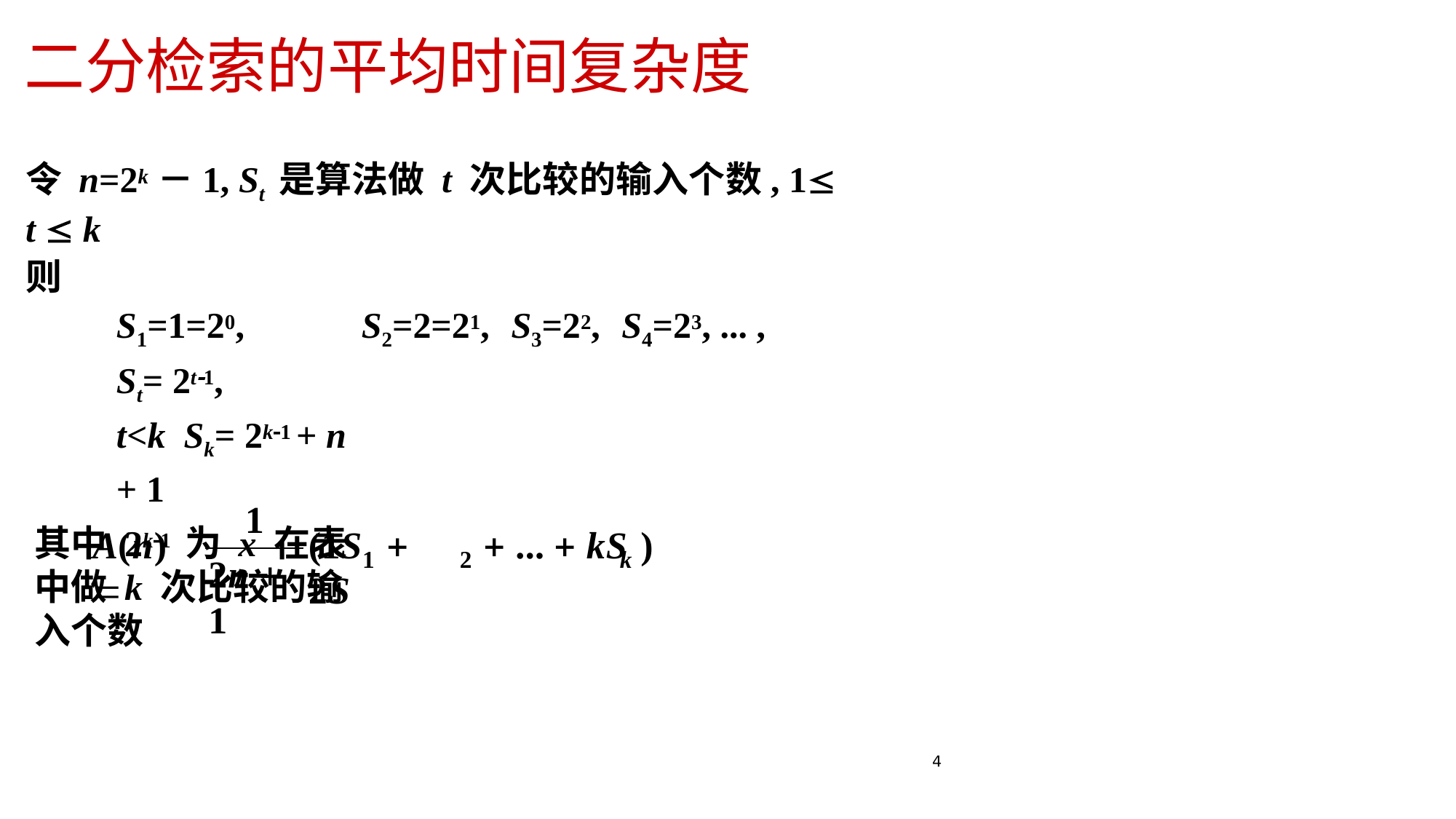

# 二分检索的平均时间复杂度
令 n=2k－1, St 是算法做 t 次比较的输入个数, 1≤ t ≤ k
则
S1=1=20,	S2=2=21,	S3=22,	S4=23, ... ,
St= 2t−1,	t<k  Sk= 2k−1 + n + 1
其中 2k−1 为 x 在表中做 k 次比较的输入个数
1
A(n) =
(1S	+ 2S
+ ... + kS	)
1
2
k
2n + 1

4